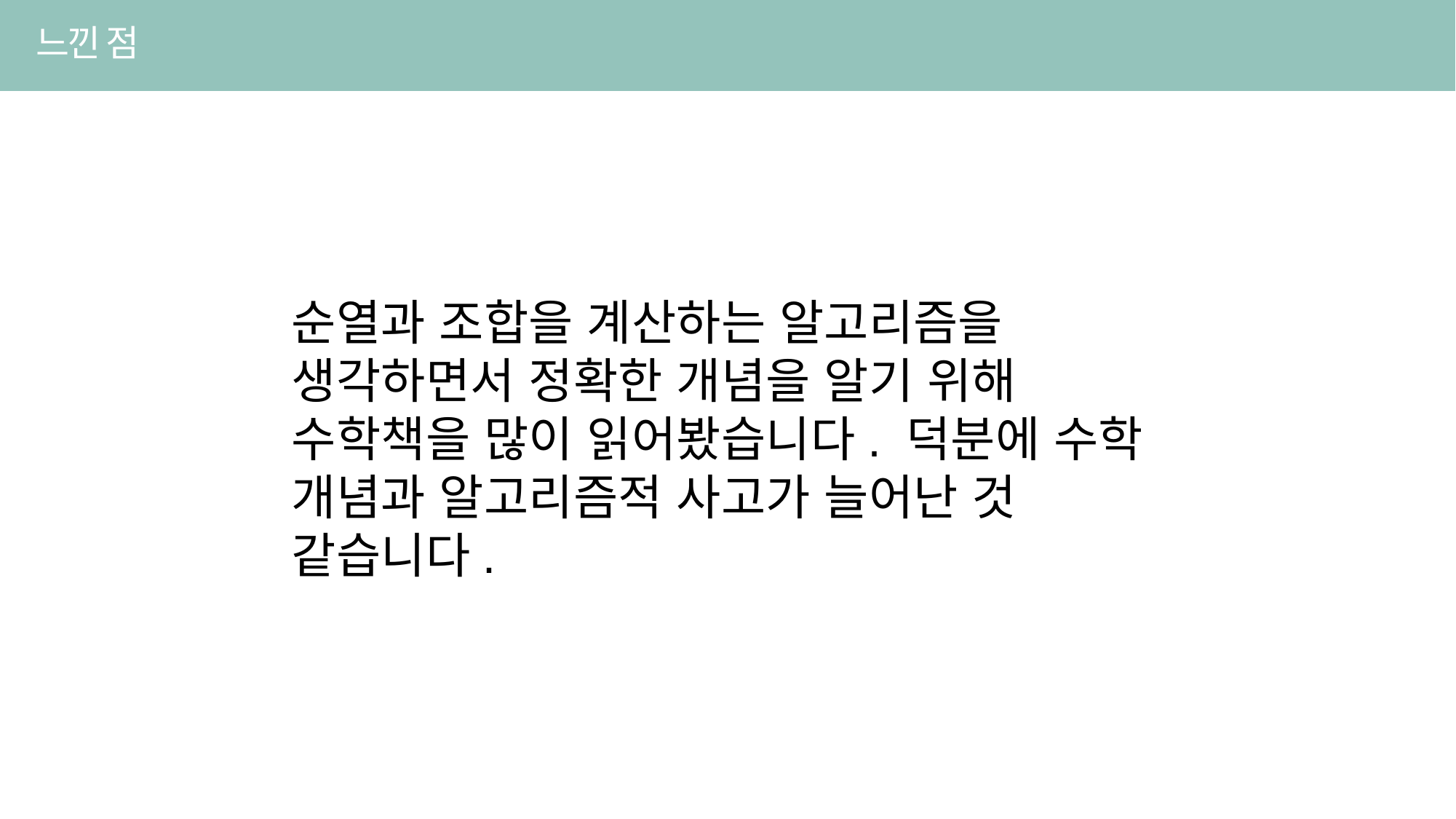

느낀 점
순열과 조합을 계산하는 알고리즘을 생각하면서 정확한 개념을 알기 위해 수학책을 많이 읽어봤습니다. 덕분에 수학 개념과 알고리즘적 사고가 늘어난 것 같습니다.